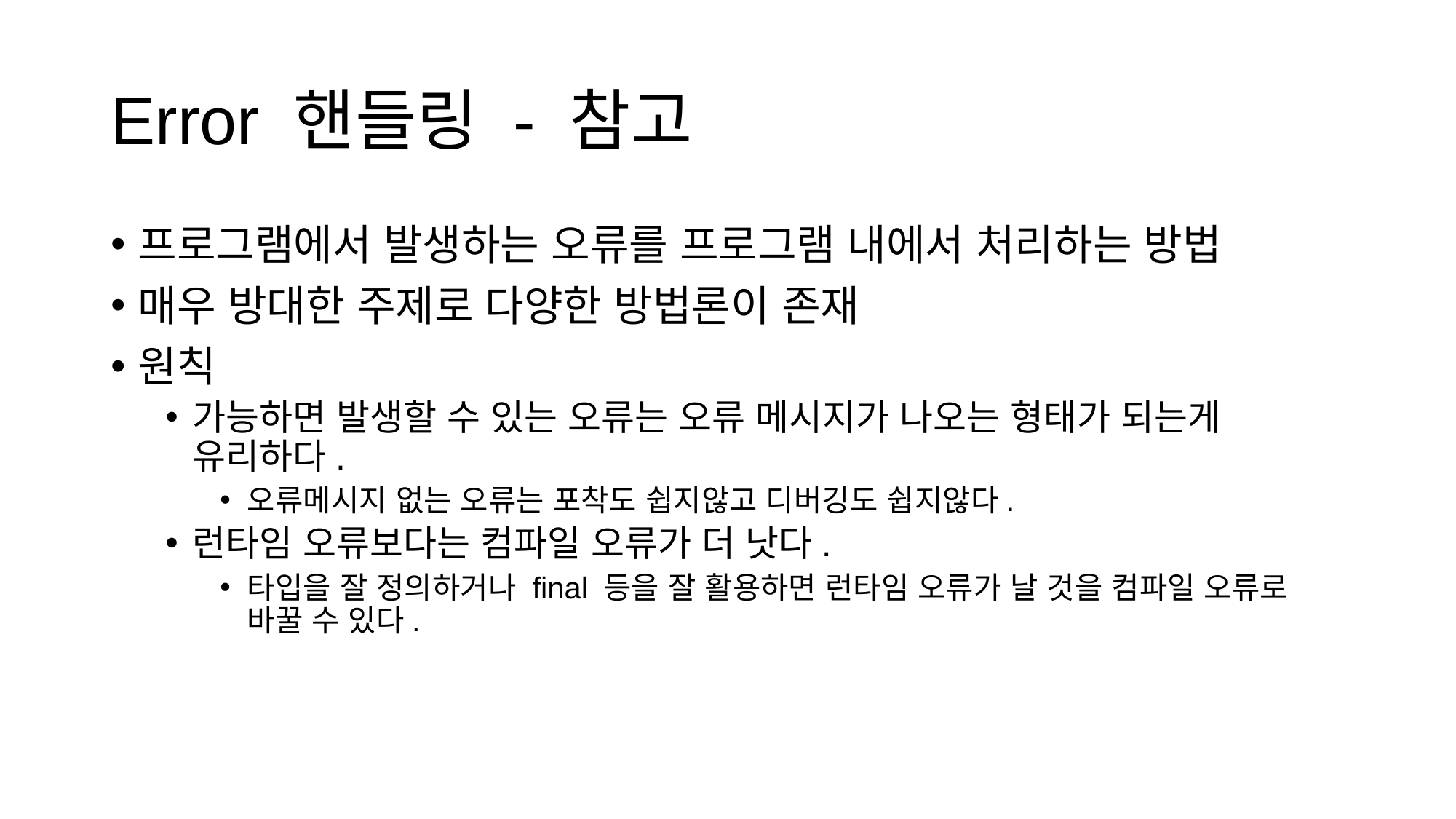

# Error 핸들링 - 참고
프로그램에서 발생하는 오류를 프로그램 내에서 처리하는 방법
매우 방대한 주제로 다양한 방법론이 존재
원칙
가능하면 발생할 수 있는 오류는 오류 메시지가 나오는 형태가 되는게 유리하다.
오류메시지 없는 오류는 포착도 쉽지않고 디버깅도 쉽지않다.
런타임 오류보다는 컴파일 오류가 더 낫다.
타입을 잘 정의하거나 final 등을 잘 활용하면 런타임 오류가 날 것을 컴파일 오류로 바꿀 수 있다.